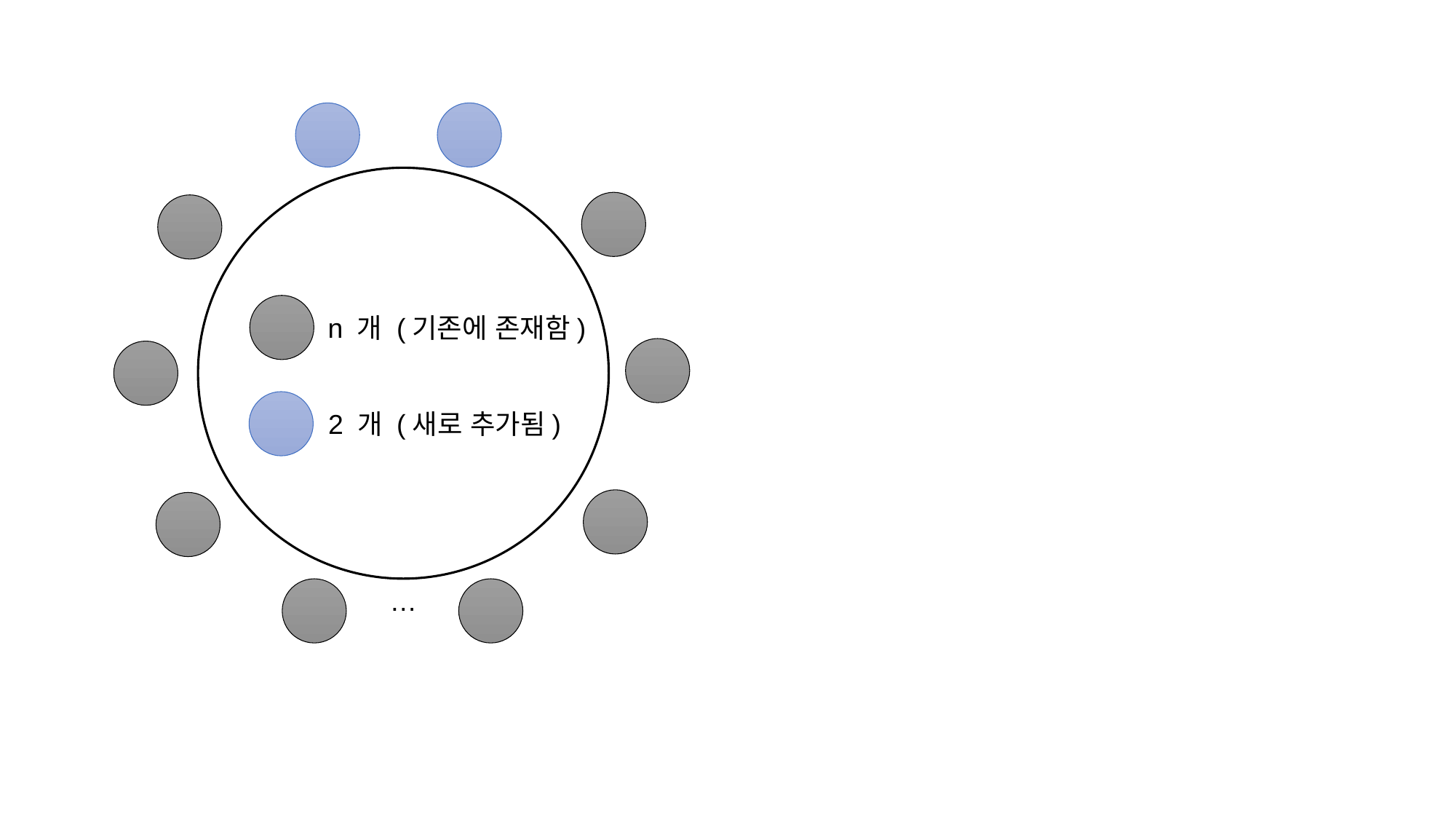

n 개 (기존에 존재함)

2 개 (새로 추가됨)

…